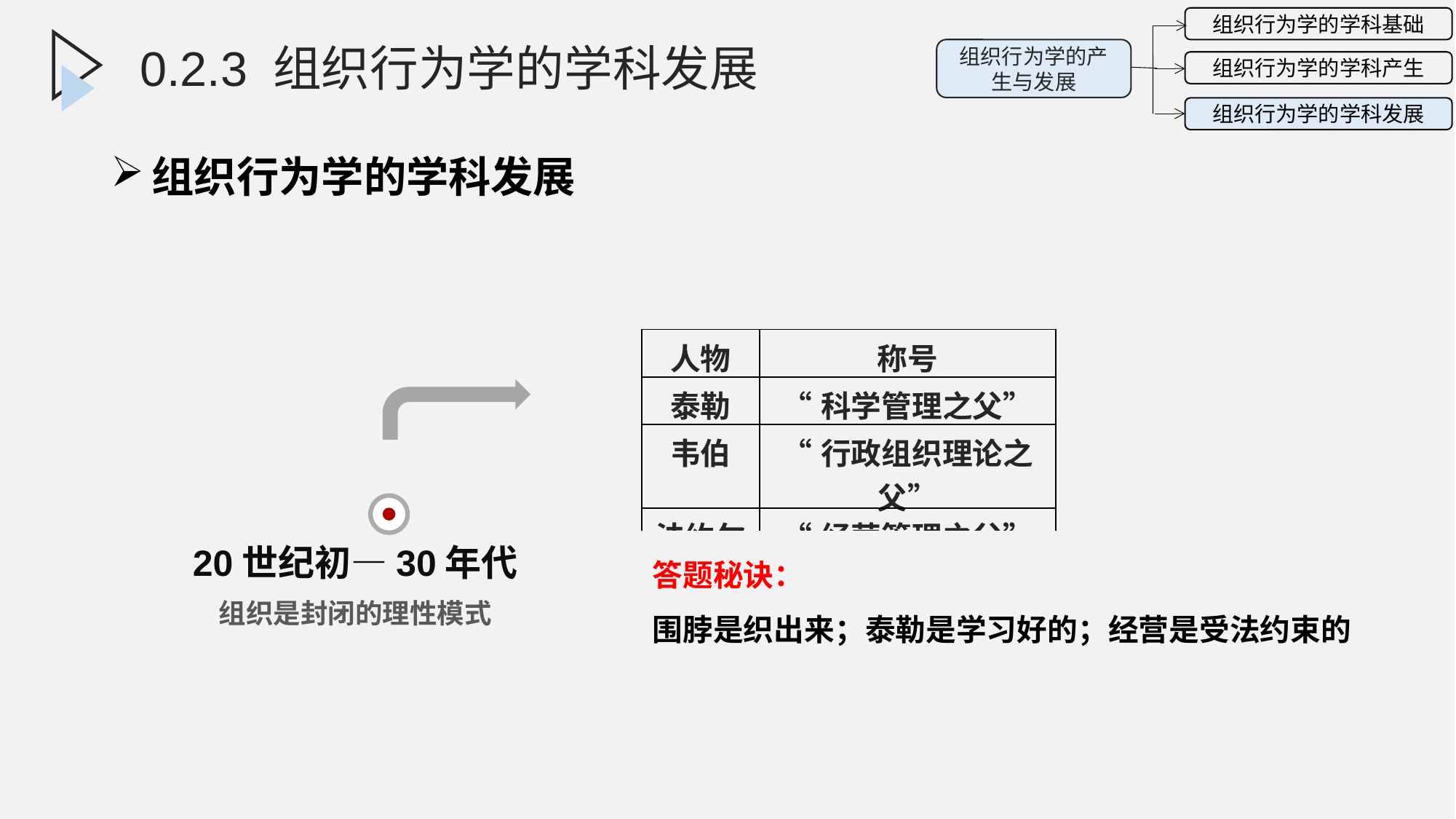

0.2.3.1第一阶段
组织行为学的学科基础
组织行为学的产生与发展
组织行为学的学科产生

组织行为学的学科发展
0.2.3 组织行为学的学科发展
组织行为学的学科发展

| 人物 | 称号 |
| --- | --- |
| 泰勒 | “科学管理之父” |
| 韦伯 | “行政组织理论之父” |
| 法约尔 | “经营管理之父” |

20世纪初—30年代
答题秘诀：
围脖是织出来；泰勒是学习好的；经营是受法约束的
组织是封闭的理性模式